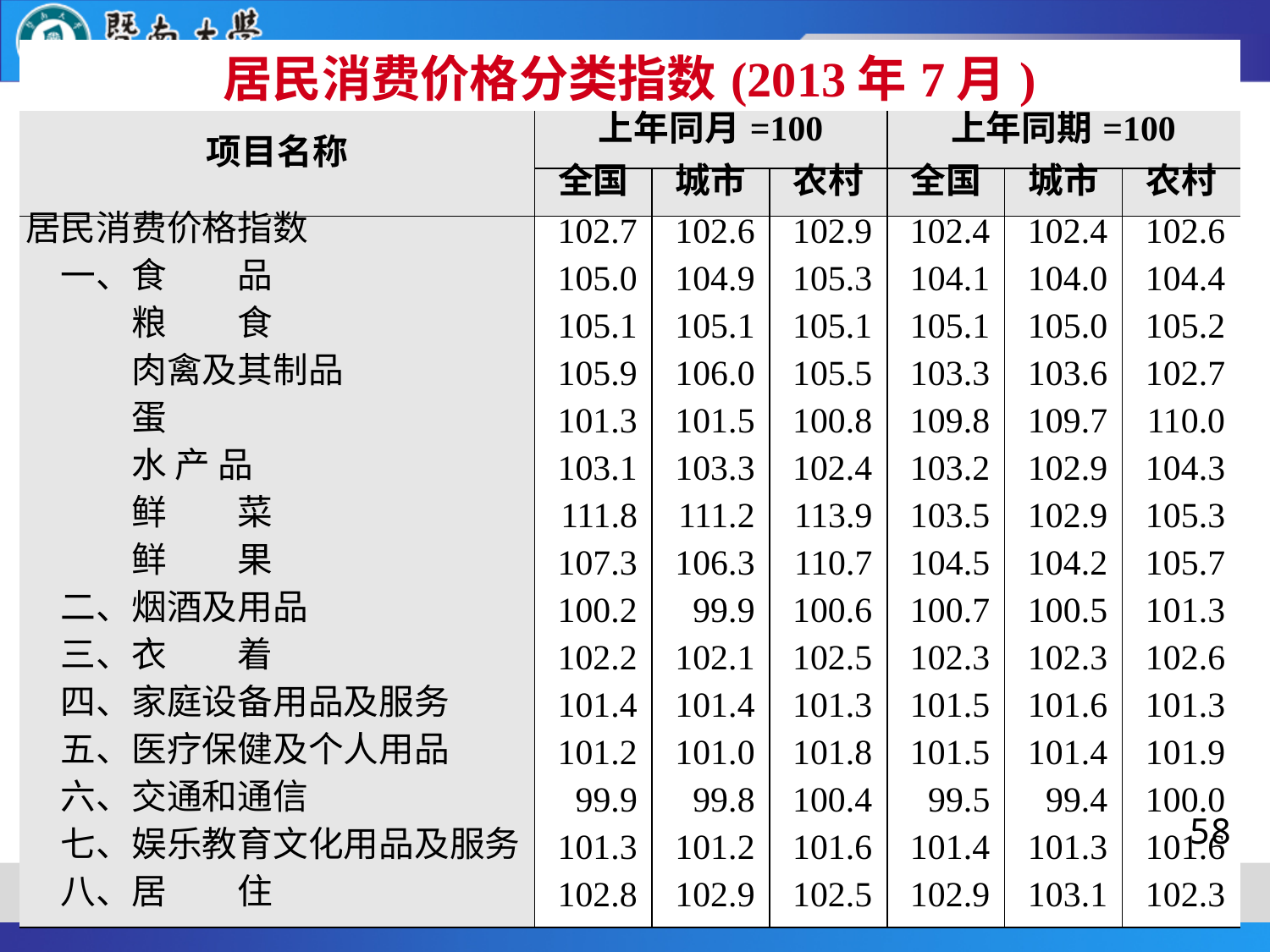

| 居民消费价格分类指数(2013年7月) |  |  |  |  |  |  |
| --- | --- | --- | --- | --- | --- | --- |
| 项目名称 | 上年同月=100 |  |  | 上年同期=100 |  |  |
|  | 全国 | 城市 | 农村 | 全国 | 城市 | 农村 |
| 居民消费价格指数 | 102.7 | 102.6 | 102.9 | 102.4 | 102.4 | 102.6 |
| 一、食　　品 | 105.0 | 104.9 | 105.3 | 104.1 | 104.0 | 104.4 |
| 粮　　食 | 105.1 | 105.1 | 105.1 | 105.1 | 105.0 | 105.2 |
| 肉禽及其制品 | 105.9 | 106.0 | 105.5 | 103.3 | 103.6 | 102.7 |
| 蛋 | 101.3 | 101.5 | 100.8 | 109.8 | 109.7 | 110.0 |
| 水 产 品 | 103.1 | 103.3 | 102.4 | 103.2 | 102.9 | 104.3 |
| 鲜　　菜 | 111.8 | 111.2 | 113.9 | 103.5 | 102.9 | 105.3 |
| 鲜　　果 | 107.3 | 106.3 | 110.7 | 104.5 | 104.2 | 105.7 |
| 二、烟酒及用品 | 100.2 | 99.9 | 100.6 | 100.7 | 100.5 | 101.3 |
| 三、衣　　着 | 102.2 | 102.1 | 102.5 | 102.3 | 102.3 | 102.6 |
| 四、家庭设备用品及服务 | 101.4 | 101.4 | 101.3 | 101.5 | 101.6 | 101.3 |
| 五、医疗保健及个人用品 | 101.2 | 101.0 | 101.8 | 101.5 | 101.4 | 101.9 |
| 六、交通和通信 | 99.9 | 99.8 | 100.4 | 99.5 | 99.4 | 100.0 |
| 七、娱乐教育文化用品及服务 | 101.3 | 101.2 | 101.6 | 101.4 | 101.3 | 101.6 |
| 八、居　　住 | 102.8 | 102.9 | 102.5 | 102.9 | 103.1 | 102.3 |
#
58